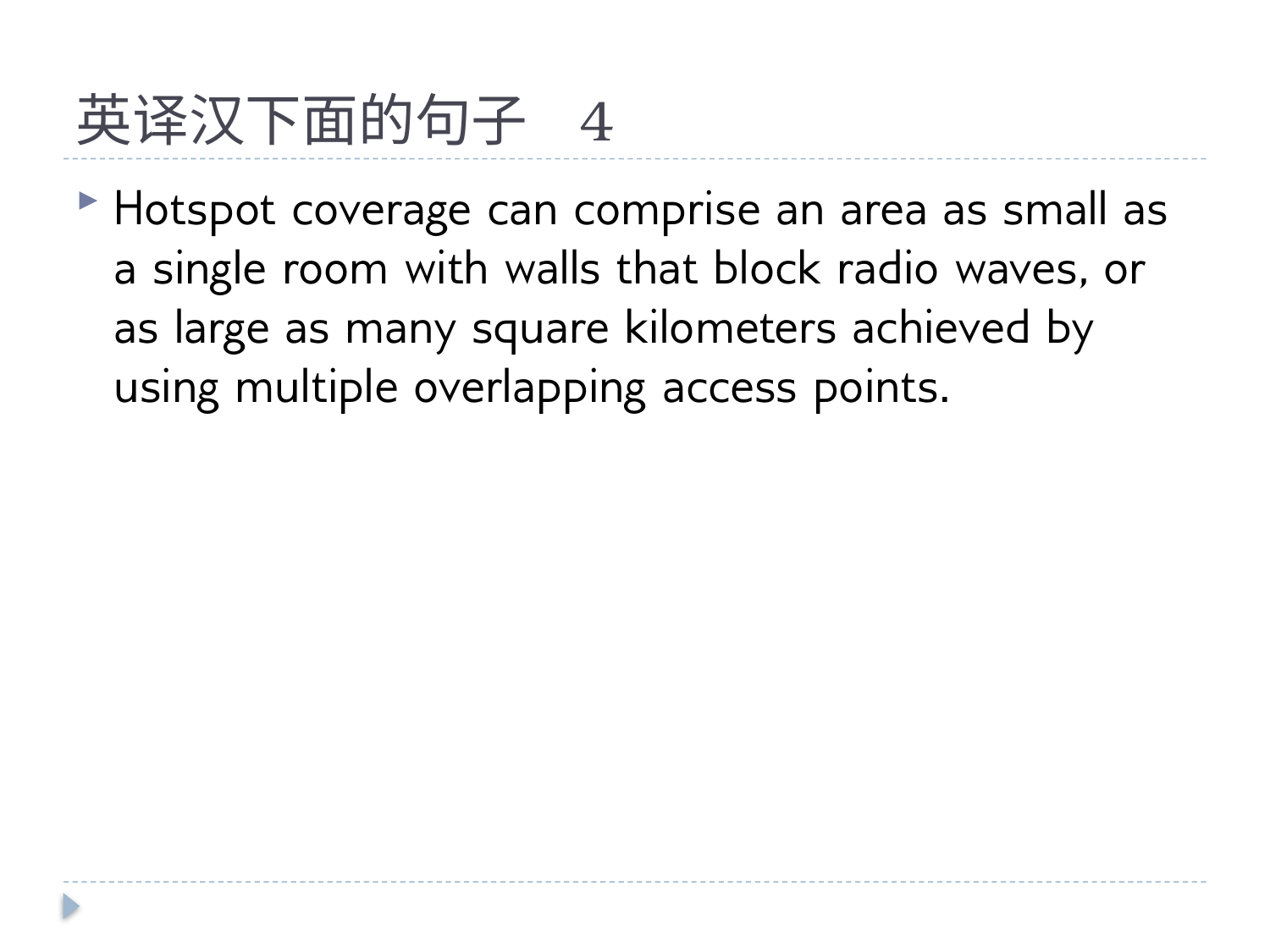

# 英译汉下面的句子   4
Hotspot coverage can comprise an area as small as a single room with walls that block radio waves, or as large as many square kilometers achieved by using multiple overlapping access points.